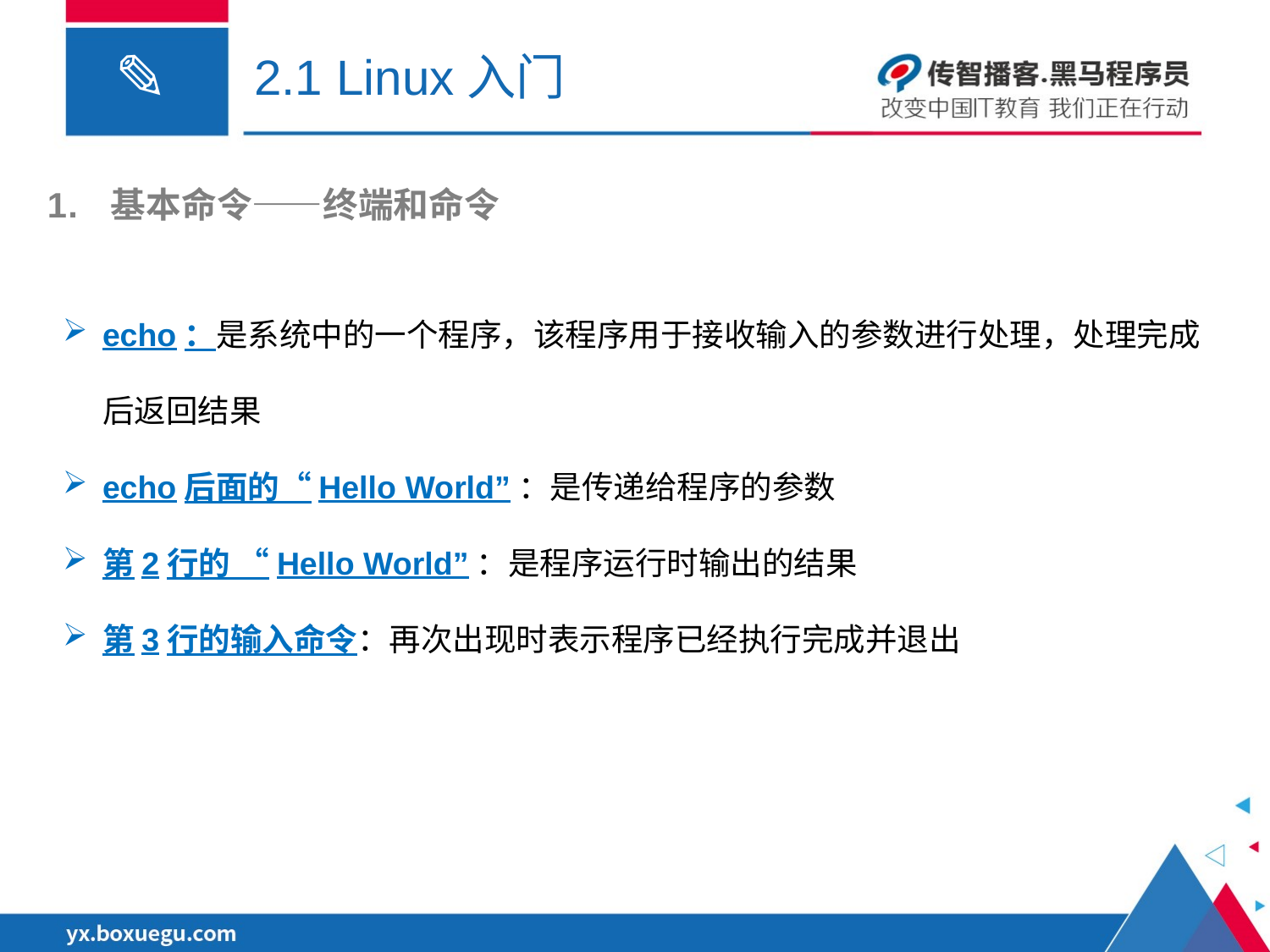

# 2.1 Linux入门
基本命令——终端和命令
echo：是系统中的一个程序，该程序用于接收输入的参数进行处理，处理完成后返回结果
echo后面的“Hello World”：是传递给程序的参数
第2行的 “Hello World”：是程序运行时输出的结果
第3行的输入命令：再次出现时表示程序已经执行完成并退出